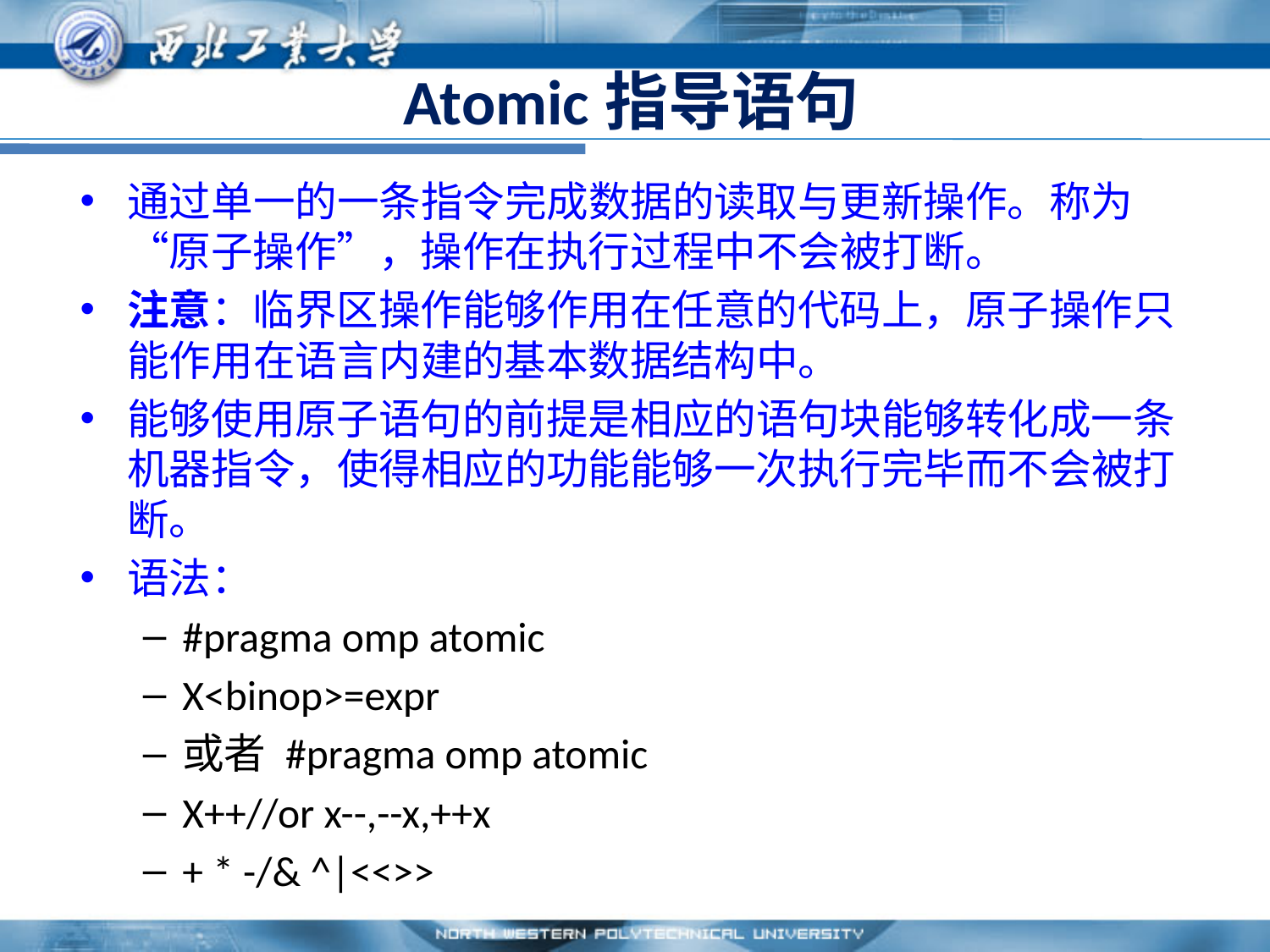

# Atomic指导语句
通过单一的一条指令完成数据的读取与更新操作。称为“原子操作”，操作在执行过程中不会被打断。
注意：临界区操作能够作用在任意的代码上，原子操作只能作用在语言内建的基本数据结构中。
能够使用原子语句的前提是相应的语句块能够转化成一条机器指令，使得相应的功能能够一次执行完毕而不会被打断。
语法：
#pragma omp atomic
X<binop>=expr
或者 #pragma omp atomic
X++//or x--,--x,++x
+ * -/& ^|<<>>